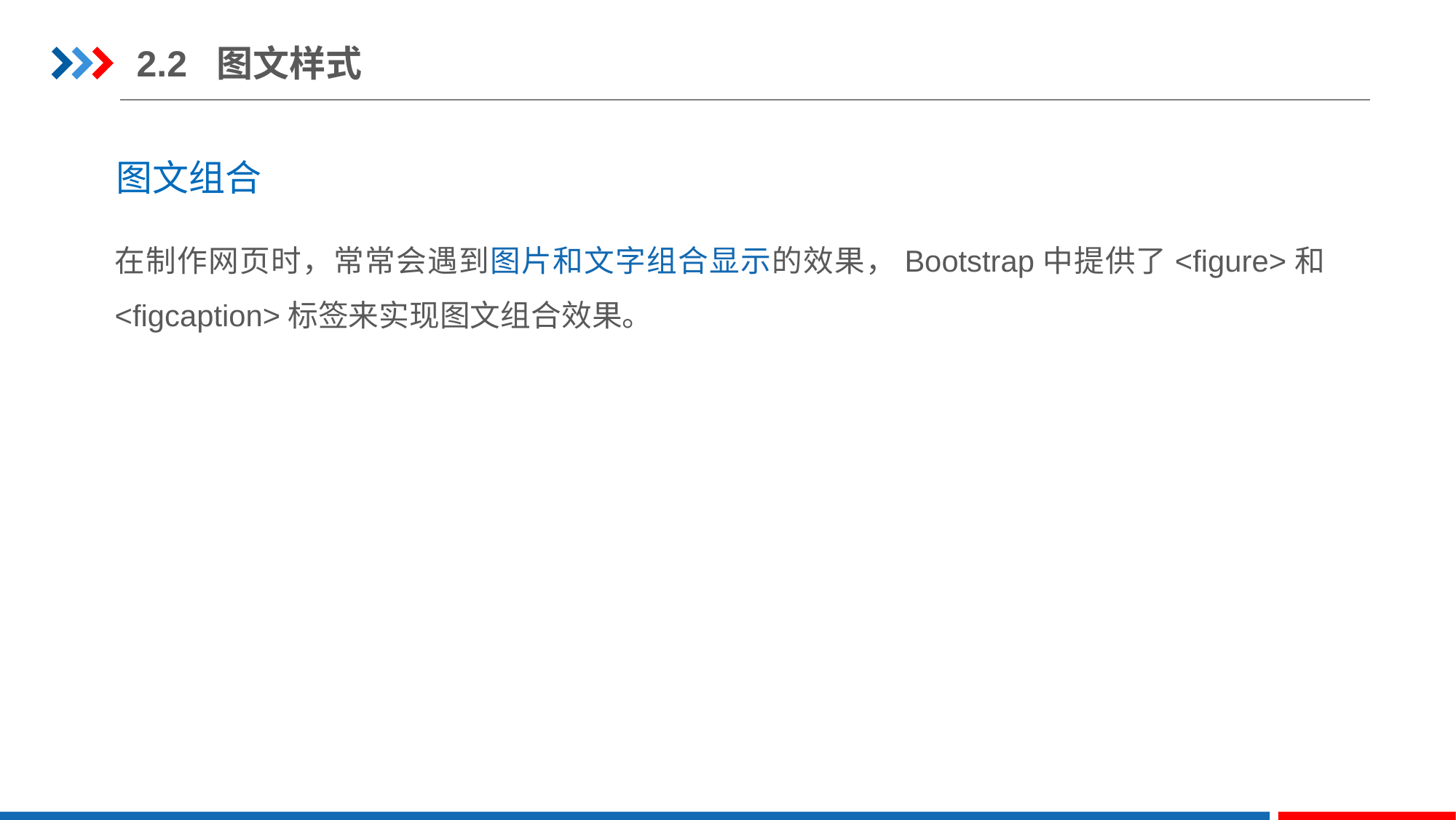

2.2  图文样式
图文组合
在制作网页时，常常会遇到图片和文字组合显示的效果，Bootstrap中提供了<figure>和<figcaption>标签来实现图文组合效果。